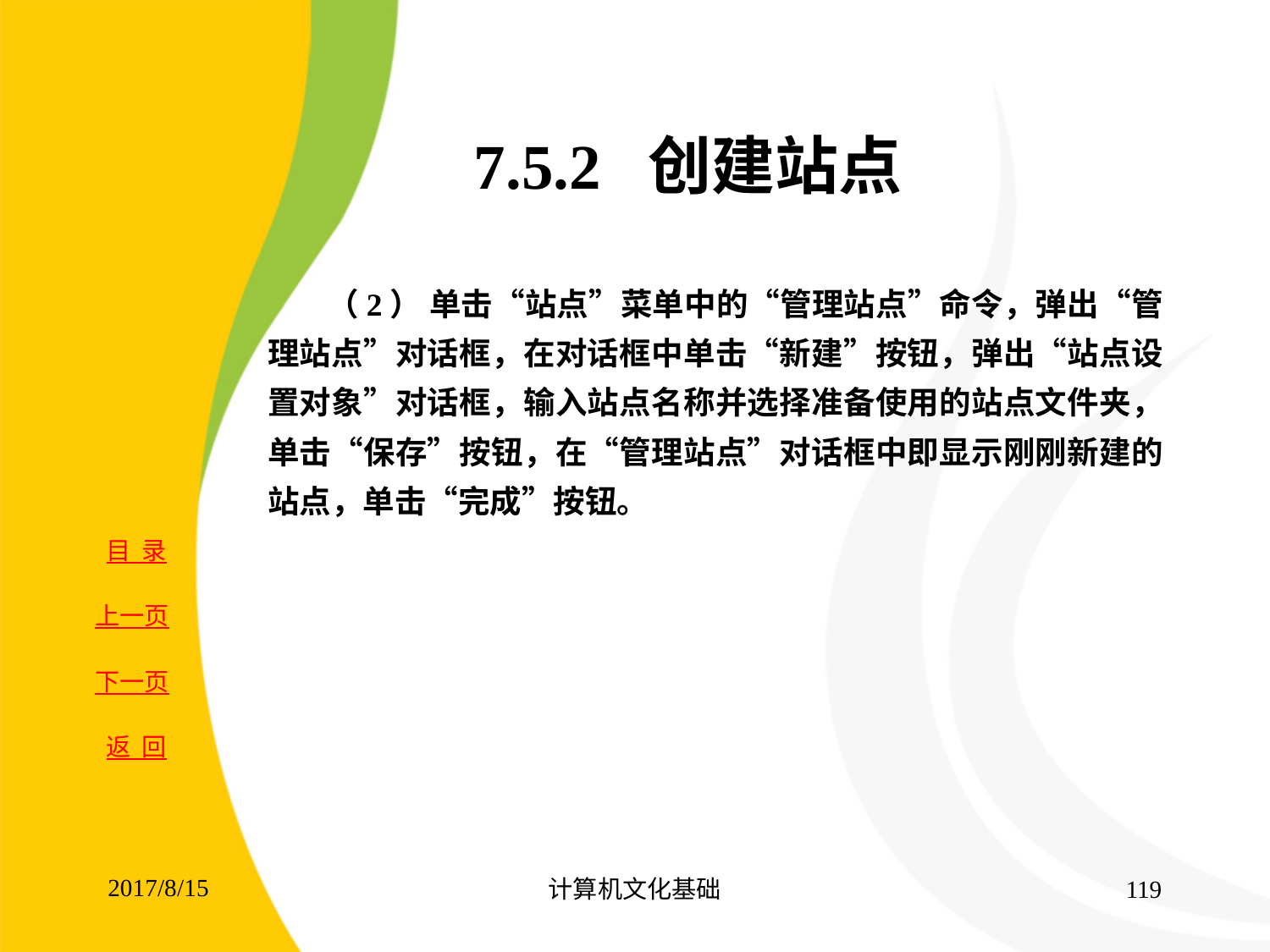

# 7.5.2  创建站点
       （2） 单击“站点”菜单中的“管理站点”命令，弹出“管理站点”对话框，在对话框中单击“新建”按钮，弹出“站点设置对象”对话框，输入站点名称并选择准备使用的站点文件夹，单击“保存”按钮，在“管理站点”对话框中即显示刚刚新建的站点，单击“完成”按钮。
2017/8/15
计算机文化基础
119